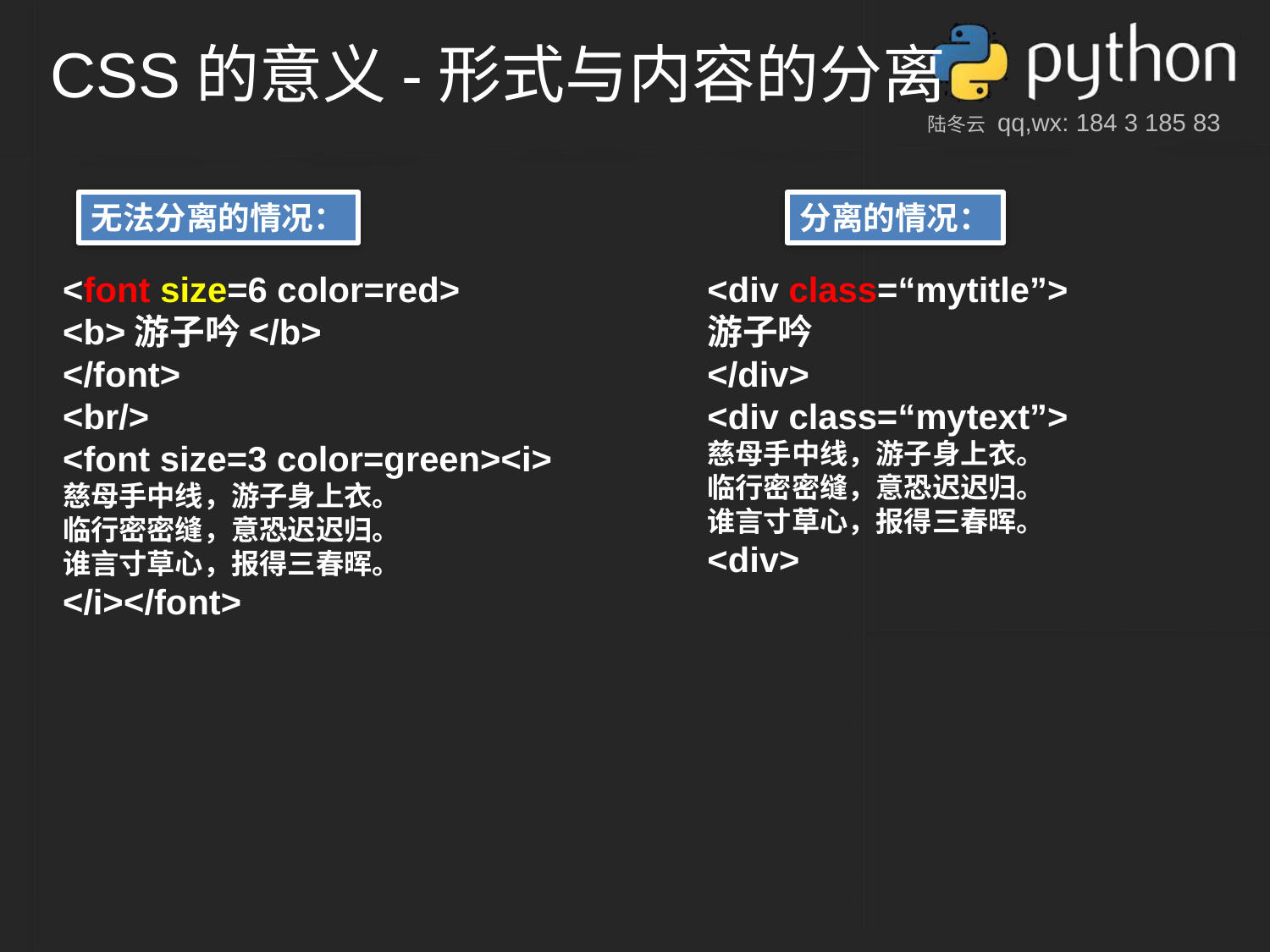

CSS的意义-形式与内容的分离
无法分离的情况：
分离的情况：
<font size=6 color=red>
<b>游子吟</b>
</font>
<br/>
<font size=3 color=green><i>
慈母手中线，游子身上衣。
临行密密缝，意恐迟迟归。
谁言寸草心，报得三春晖。
</i></font>
<div class=“mytitle”>
游子吟
</div>
<div class=“mytext”>
慈母手中线，游子身上衣。
临行密密缝，意恐迟迟归。
谁言寸草心，报得三春晖。
<div>